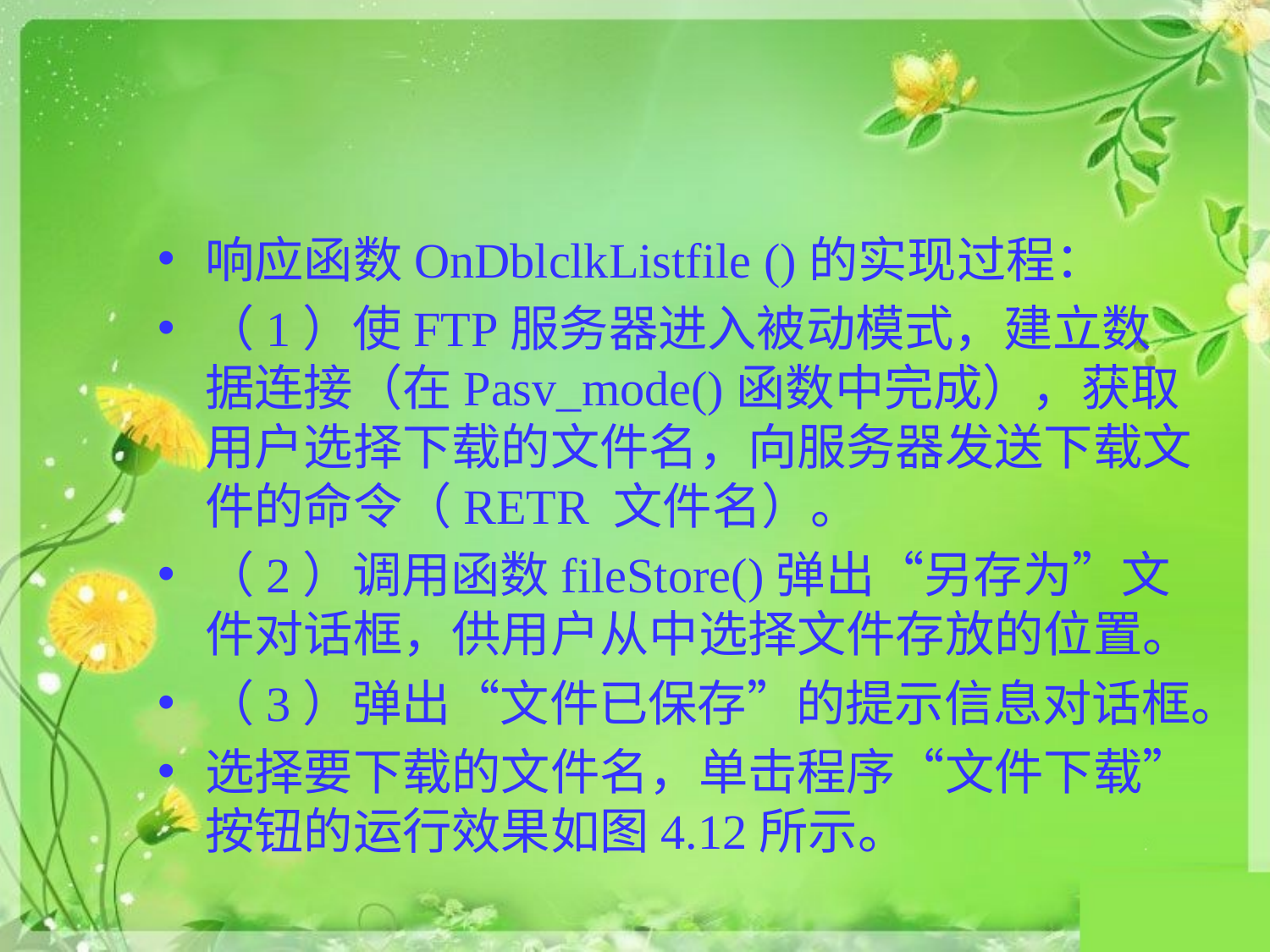

#
响应函数OnDblclkListfile ()的实现过程：
（1）使FTP服务器进入被动模式，建立数据连接（在Pasv_mode()函数中完成），获取用户选择下载的文件名，向服务器发送下载文件的命令（RETR 文件名）。
（2）调用函数fileStore()弹出“另存为”文件对话框，供用户从中选择文件存放的位置。
（3）弹出“文件已保存”的提示信息对话框。
选择要下载的文件名，单击程序“文件下载”按钮的运行效果如图4.12所示。